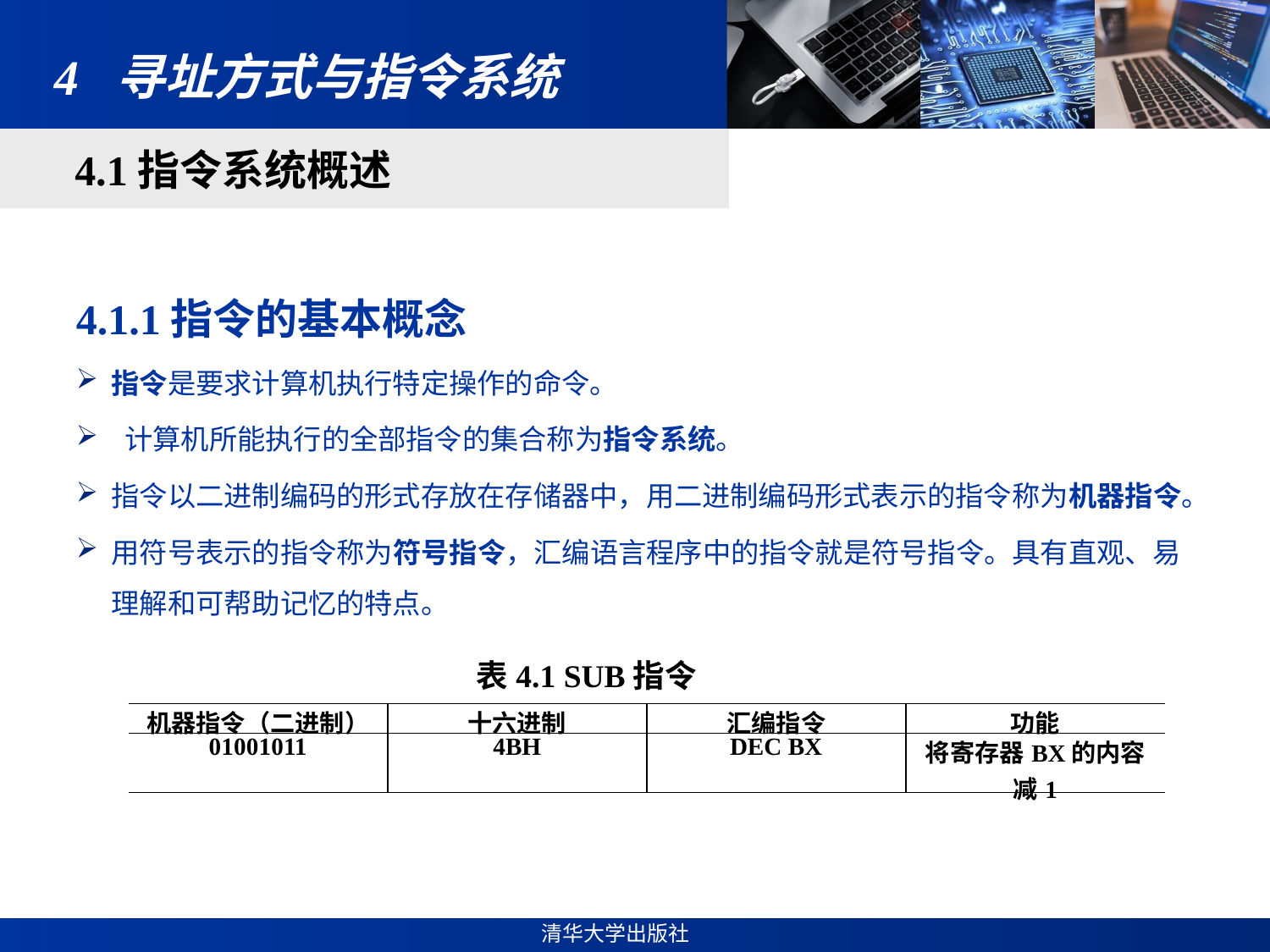

# 4  寻址方式与指令系统
4.1指令系统概述
4.1.1指令的基本概念
指令是要求计算机执行特定操作的命令。
 计算机所能执行的全部指令的集合称为指令系统。
指令以二进制编码的形式存放在存储器中，用二进制编码形式表示的指令称为机器指令。
用符号表示的指令称为符号指令，汇编语言程序中的指令就是符号指令。具有直观、易理解和可帮助记忆的特点。

表4.1 SUB指令
| 机器指令（二进制） | 十六进制 | 汇编指令 | 功能 |
| --- | --- | --- | --- |
| 01001011 | 4BH | DEC BX | 将寄存器BX的内容减1 |